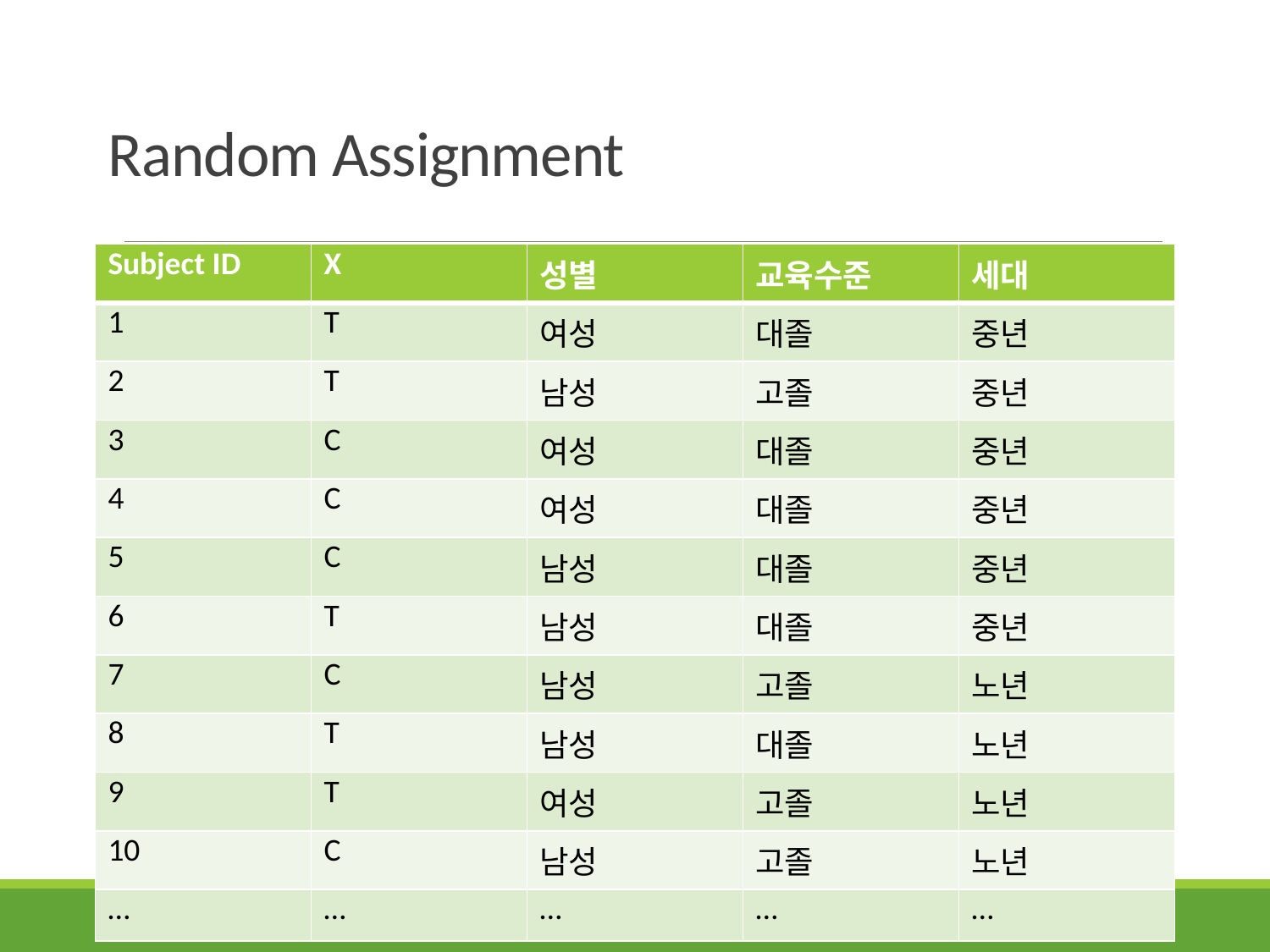

# Random Assignment
| Subject ID | X | 성별 | 교육수준 | 세대 |
| --- | --- | --- | --- | --- |
| 1 | T | 여성 | 대졸 | 중년 |
| 2 | T | 남성 | 고졸 | 중년 |
| 3 | C | 여성 | 대졸 | 중년 |
| 4 | C | 여성 | 대졸 | 중년 |
| 5 | C | 남성 | 대졸 | 중년 |
| 6 | T | 남성 | 대졸 | 중년 |
| 7 | C | 남성 | 고졸 | 노년 |
| 8 | T | 남성 | 대졸 | 노년 |
| 9 | T | 여성 | 고졸 | 노년 |
| 10 | C | 남성 | 고졸 | 노년 |
| … | … | … | … | … |